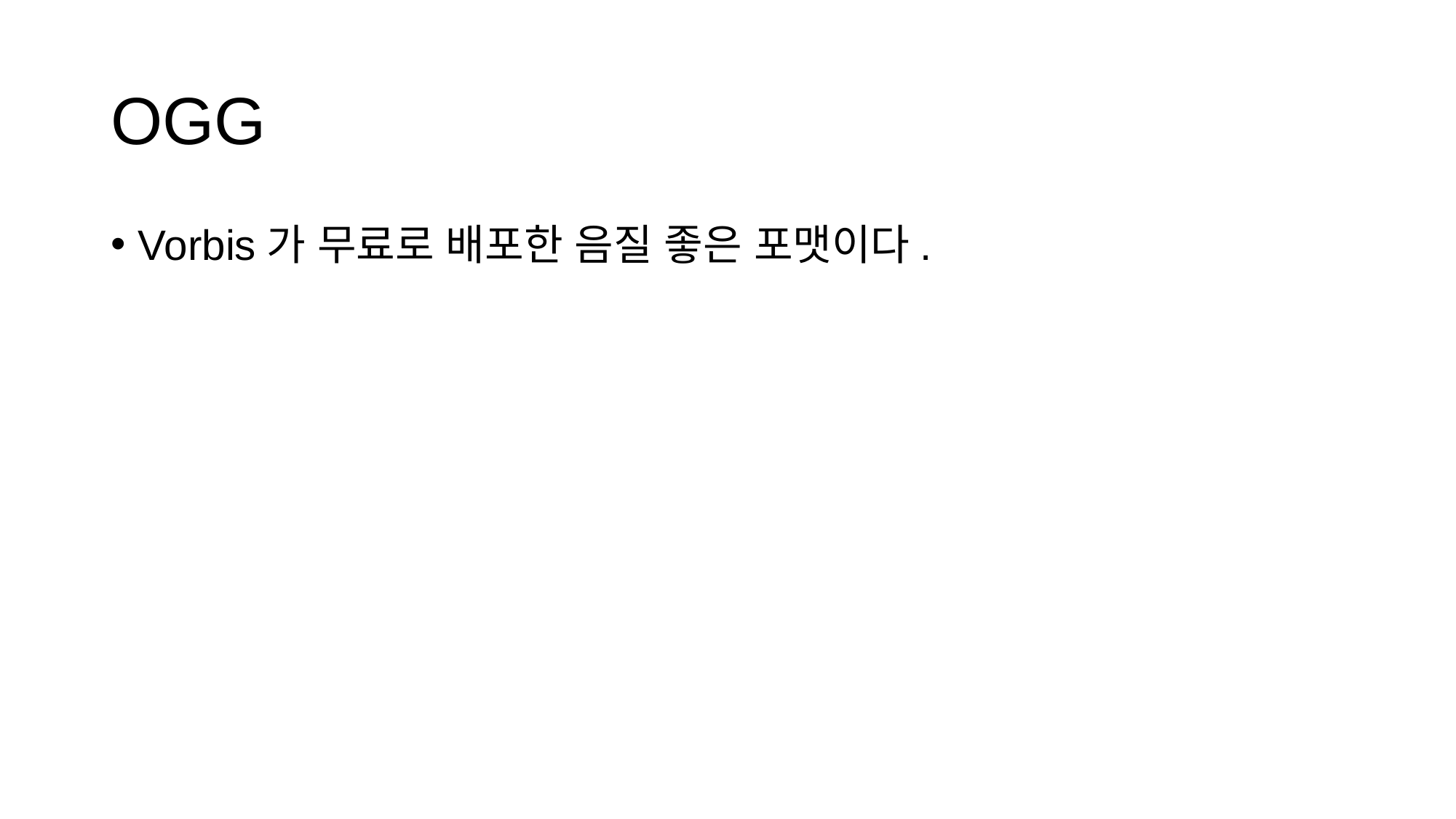

# OGG
Vorbis가 무료로 배포한 음질 좋은 포맷이다.